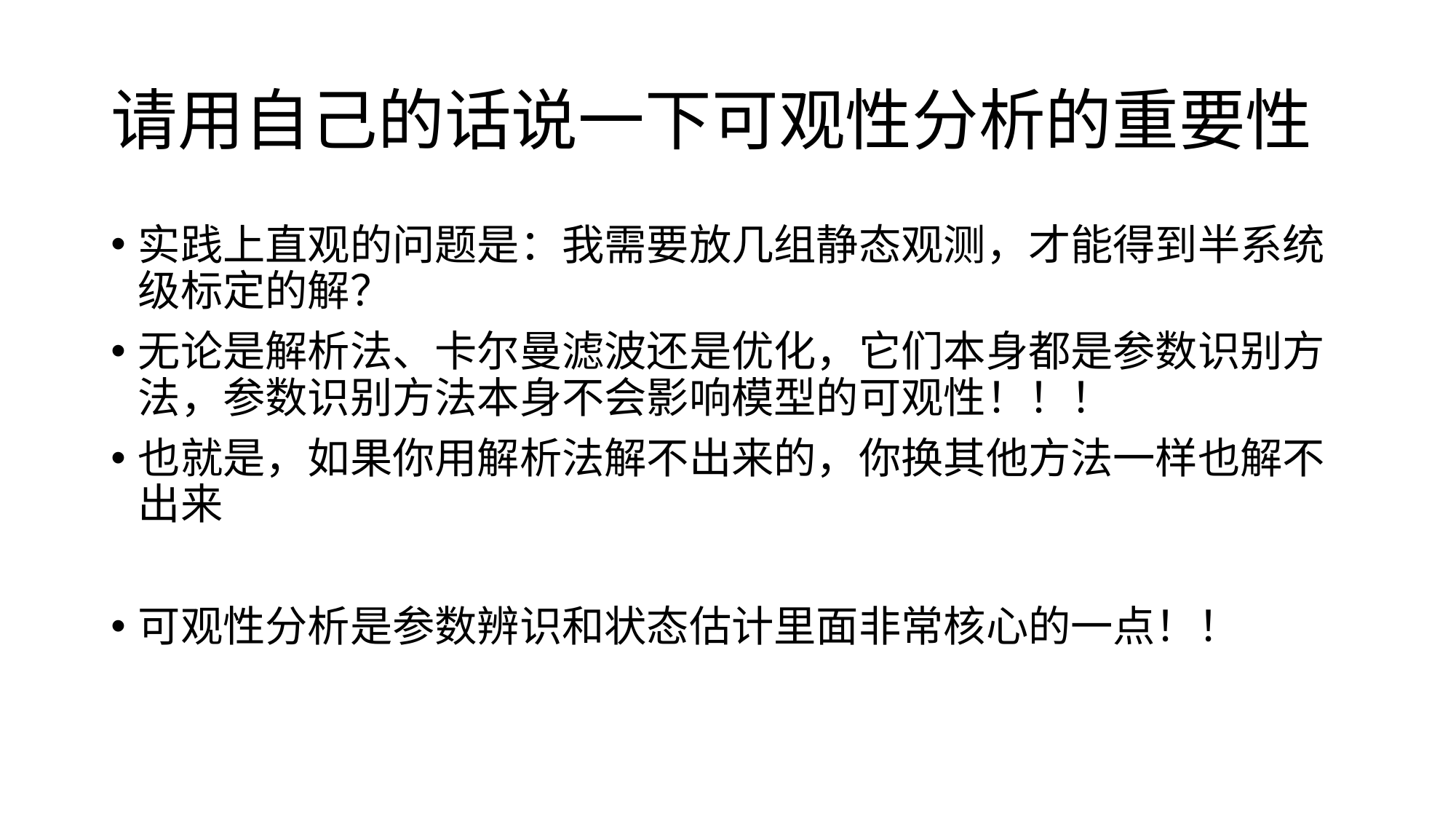

# 请用自己的话说一下可观性分析的重要性
实践上直观的问题是：我需要放几组静态观测，才能得到半系统级标定的解？
无论是解析法、卡尔曼滤波还是优化，它们本身都是参数识别方法，参数识别方法本身不会影响模型的可观性！！！
也就是，如果你用解析法解不出来的，你换其他方法一样也解不出来

可观性分析是参数辨识和状态估计里面非常核心的一点！！